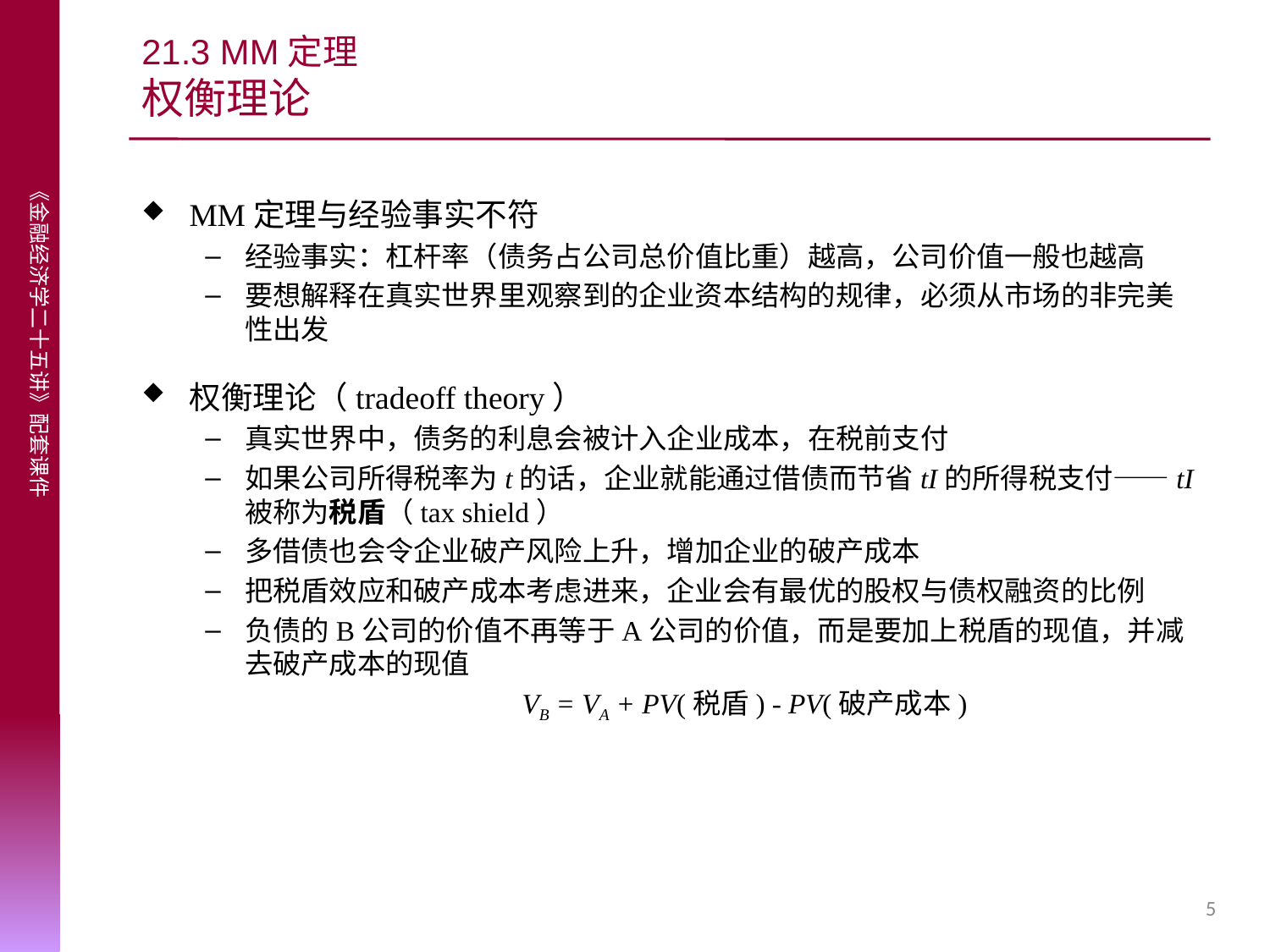

# 21.3 MM定理 权衡理论
MM定理与经验事实不符
经验事实：杠杆率（债务占公司总价值比重）越高，公司价值一般也越高
要想解释在真实世界里观察到的企业资本结构的规律，必须从市场的非完美性出发
权衡理论（tradeoff theory）
真实世界中，债务的利息会被计入企业成本，在税前支付
如果公司所得税率为t的话，企业就能通过借债而节省tI的所得税支付——tI被称为税盾（tax shield）
多借债也会令企业破产风险上升，增加企业的破产成本
把税盾效应和破产成本考虑进来，企业会有最优的股权与债权融资的比例
负债的B公司的价值不再等于A公司的价值，而是要加上税盾的现值，并减去破产成本的现值
		         VB = VA + PV(税盾) - PV(破产成本)

5